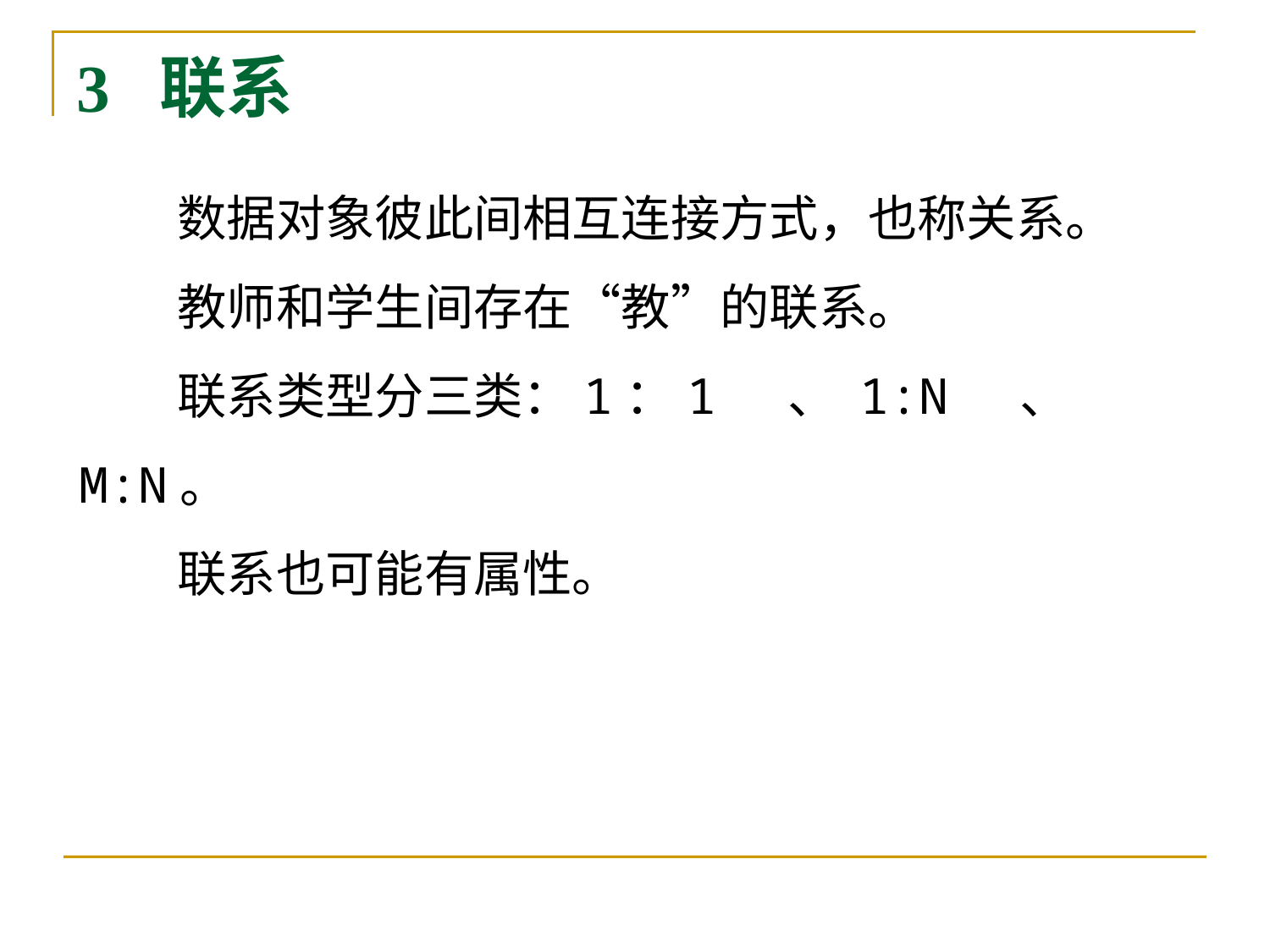

# 3  联系
数据对象彼此间相互连接方式，也称关系。
教师和学生间存在“教”的联系。
联系类型分三类：1：1  、 1:N  、  M:N。
联系也可能有属性。